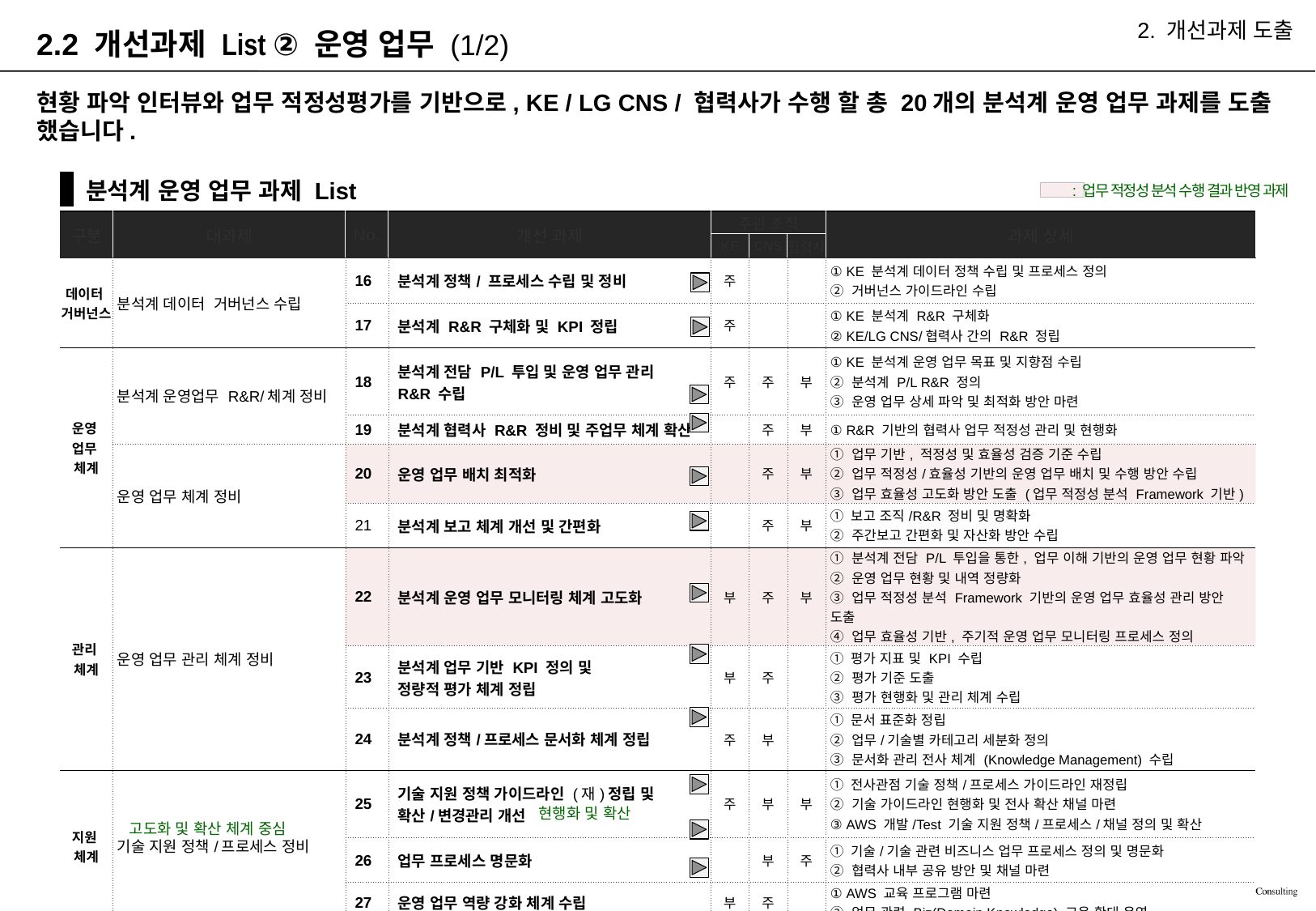

# 2.2 개선과제 List ② 운영 업무 (1/2)
2. 개선과제 도출
현황 파악 인터뷰와 업무 적정성평가를 기반으로, KE / LG CNS / 협력사가 수행 할 총 20개의 분석계 운영 업무 과제를 도출 했습니다.
   분석계 운영 업무 과제 List
: 업무 적정성 분석 수행 결과 반영 과제
| 구분 | 대과제 | No. | 개선 과제 | 주관 조직 |  |  | 과제 상세 |
| --- | --- | --- | --- | --- | --- | --- | --- |
|  |  |  |  | KE | CNS | 협력사 |  |
| 데이터 거버넌스 | 분석계 데이터 거버넌스 수립 | 16 | 분석계 정책/ 프로세스 수립 및 정비 | 주 |  |  | ① KE 분석계 데이터 정책 수립 및 프로세스 정의 ② 거버넌스 가이드라인 수립 |
|  |  | 17 | 분석계 R&R 구체화 및 KPI 정립 | 주 |  |  | ① KE 분석계 R&R 구체화 ② KE/LG CNS/협력사 간의 R&R 정립 |
| 운영 업무 체계 | 분석계 운영업무 R&R/체계 정비 | 18 | 분석계 전담 P/L 투입 및 운영 업무 관리 R&R 수립 | 주 | 주 | 부 | ① KE 분석계 운영 업무 목표 및 지향점 수립 ② 분석계 P/L R&R 정의 ③ 운영 업무 상세 파악 및 최적화 방안 마련 |
|  | /// | 19 | 분석계 협력사 R&R 정비 및 주업무 체계 확산 |  | 주 | 부 | ① R&R 기반의 협력사 업무 적정성 관리 및 현행화 |
|  | 운영 업무 체계 정비 | 20 | 운영 업무 배치 최적화 |  | 주 | 부 | ① 업무 기반, 적정성 및 효율성 검증 기준 수립 ② 업무 적정성/효율성 기반의 운영 업무 배치 및 수행 방안 수립 ③ 업무 효율성 고도화 방안 도출 (업무 적정성 분석 Framework 기반) |
|  |  | 21 | 분석계 보고 체계 개선 및 간편화 |  | 주 | 부 | ① 보고 조직/R&R 정비 및 명확화 ② 주간보고 간편화 및 자산화 방안 수립 |
| 관리 체계 | 운영 업무 관리 체계 정비 | 22 | 분석계 운영 업무 모니터링 체계 고도화 | 부 | 주 | 부 | ① 분석계 전담 P/L 투입을 통한, 업무 이해 기반의 운영 업무 현황 파악 ② 운영 업무 현황 및 내역 정량화 ③ 업무 적정성 분석 Framework 기반의 운영 업무 효율성 관리 방안 도출 ④ 업무 효율성 기반, 주기적 운영 업무 모니터링 프로세스 정의 |
|  | /// | 23 | 분석계 업무 기반 KPI 정의 및 정량적 평가 체계 정립 | 부 | 주 |  | ① 평가 지표 및 KPI 수립 ② 평가 기준 도출 ③ 평가 현행화 및 관리 체계 수립 |
|  | /// | 24 | 분석계 정책/프로세스 문서화 체계 정립 | 주 | 부 |  | ① 문서 표준화 정립 ② 업무/기술별 카테고리 세분화 정의 ③ 문서화 관리 전사 체계 (Knowledge Management) 수립 |
| 지원 체계 | 기술 지원 정책/프로세스 정비 | 25 | 기술 지원 정책 가이드라인 (재)정립 및 확산/변경관리 개선 | 주 | 부 | 부 | ① 전사관점 기술 정책/프로세스 가이드라인 재정립 ② 기술 가이드라인 현행화 및 전사 확산 채널 마련 ③ AWS 개발/Test 기술 지원 정책/프로세스/채널 정의 및 확산 |
|  | /// | 26 | 업무 프로세스 명문화 |  | 부 | 주 | ① 기술/기술 관련 비즈니스 업무 프로세스 정의 및 명문화 ② 협력사 내부 공유 방안 및 채널 마련 |
|  |  | 27 | 운영 업무 역량 강화 체계 수립 | 부 | 주 |  | ① AWS 교육 프로그램 마련 ② 업무 관련 Biz(Domain Knowledge) 교육 확대 운영 |

현행화 및 확산
고도화 및 확산 체계 중심